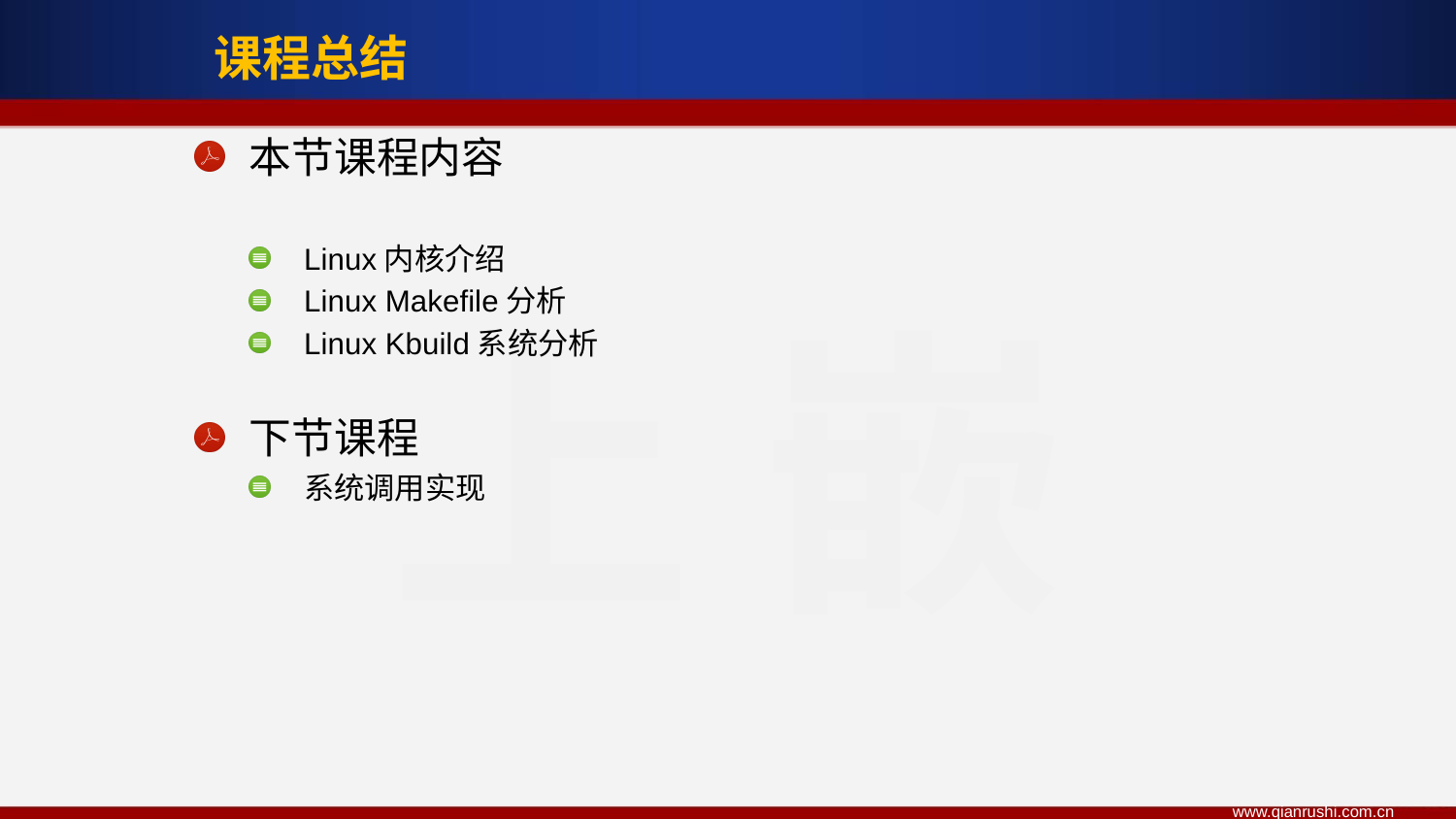

课程总结
本节课程内容

Linux内核介绍
Linux Makefile分析
Linux Kbuild系统分析

下节课程
系统调用实现